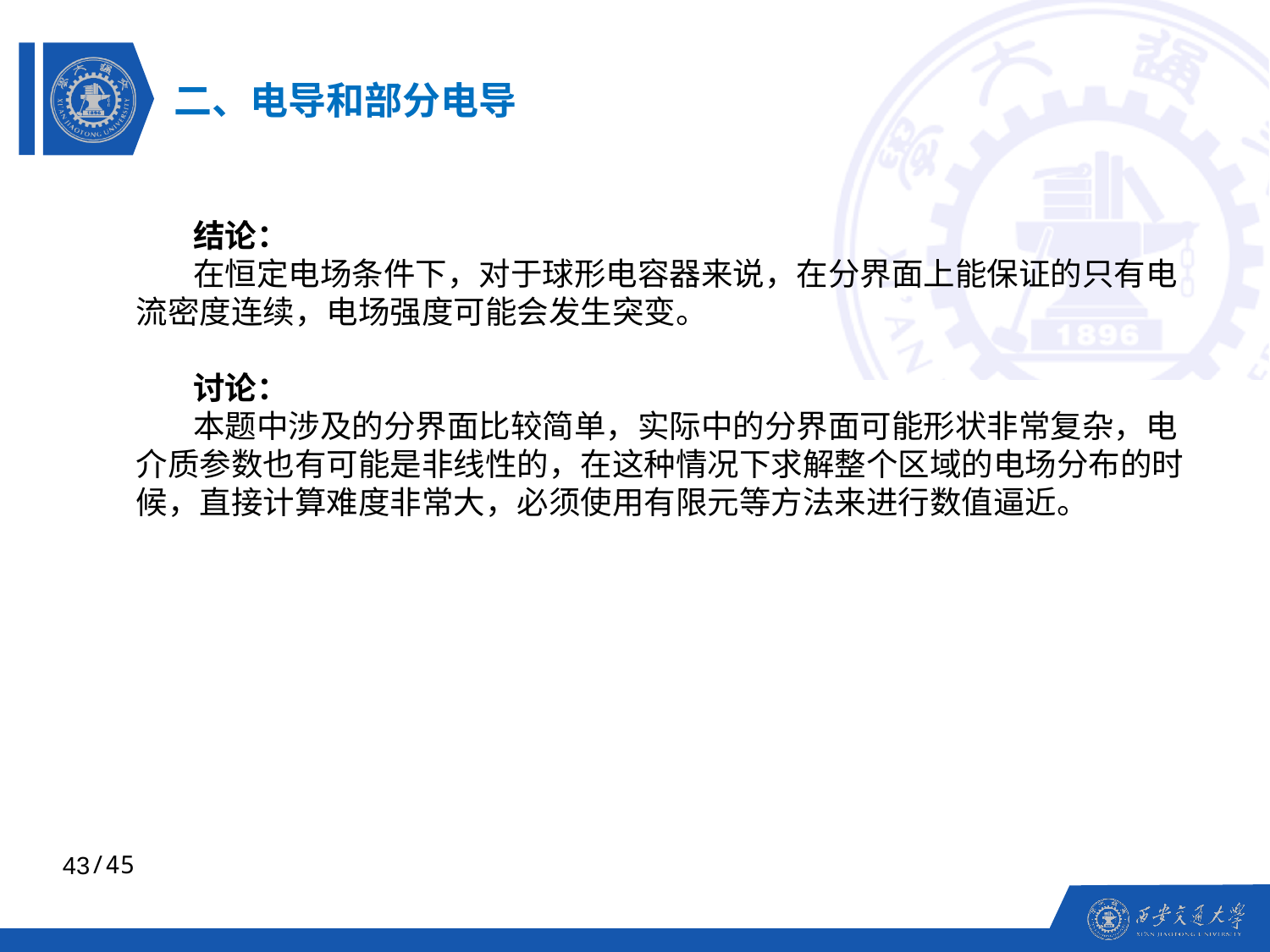

二、电导和部分电导
 结论：
 在恒定电场条件下，对于球形电容器来说，在分界面上能保证的只有电 流密度连续，电场强度可能会发生突变。

 讨论：
 本题中涉及的分界面比较简单，实际中的分界面可能形状非常复杂，电介质参数也有可能是非线性的，在这种情况下求解整个区域的电场分布的时候，直接计算难度非常大，必须使用有限元等方法来进行数值逼近。
43